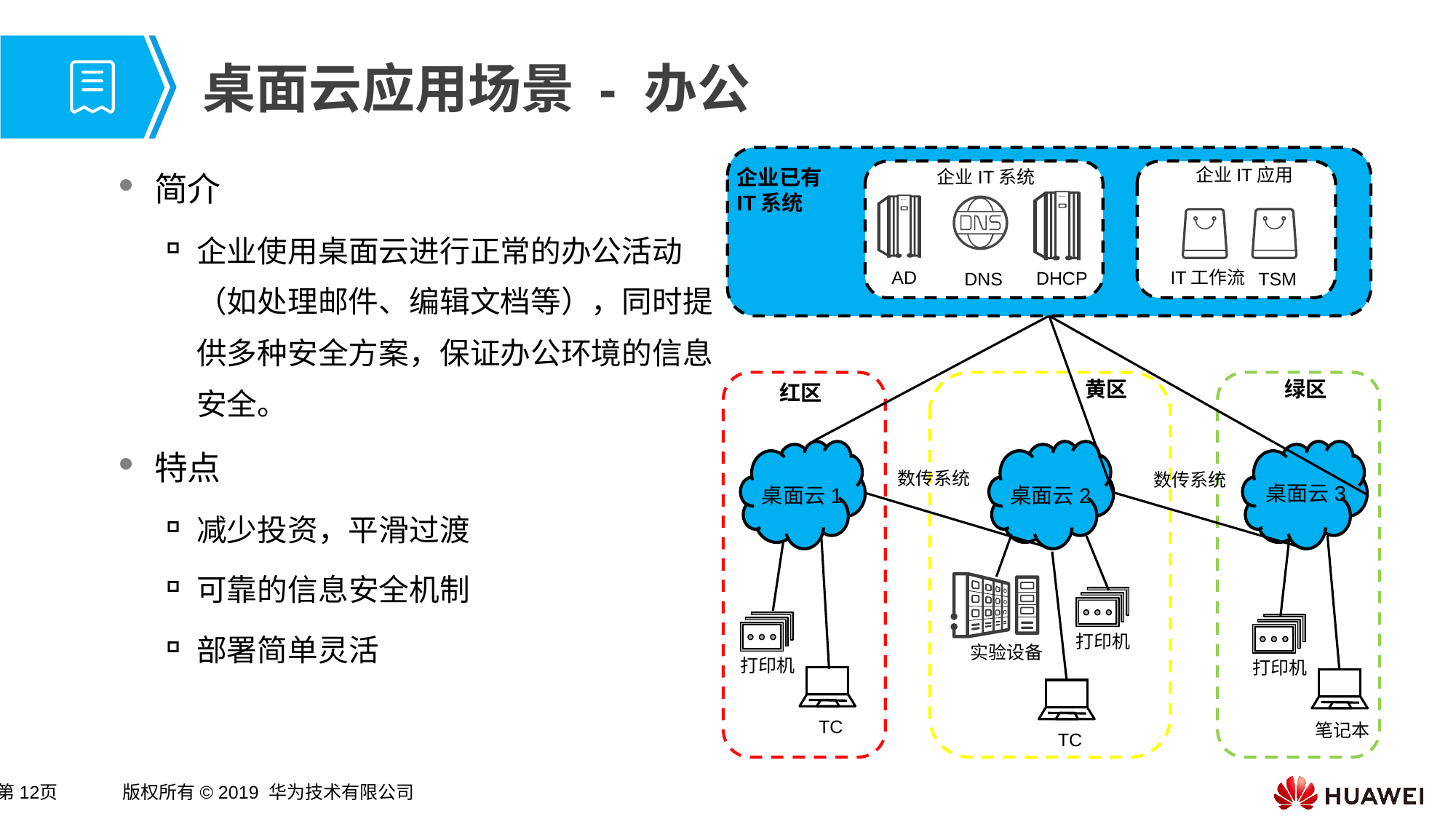

# 桌面云应用场景 - 办公
简介
企业使用桌面云进行正常的办公活动（如处理邮件、编辑文档等），同时提供多种安全方案，保证办公环境的信息安全。
特点
减少投资，平滑过渡
可靠的信息安全机制
部署简单灵活

企业已有IT系统
企业IT应用
企业IT系统

AD
IT工作流
DHCP
DNS
TSM
黄区
绿区

红区

数传系统
数传系统
桌面云3
桌面云1
桌面云2

打印机
实验设备
打印机
打印机

TC
笔记本
TC